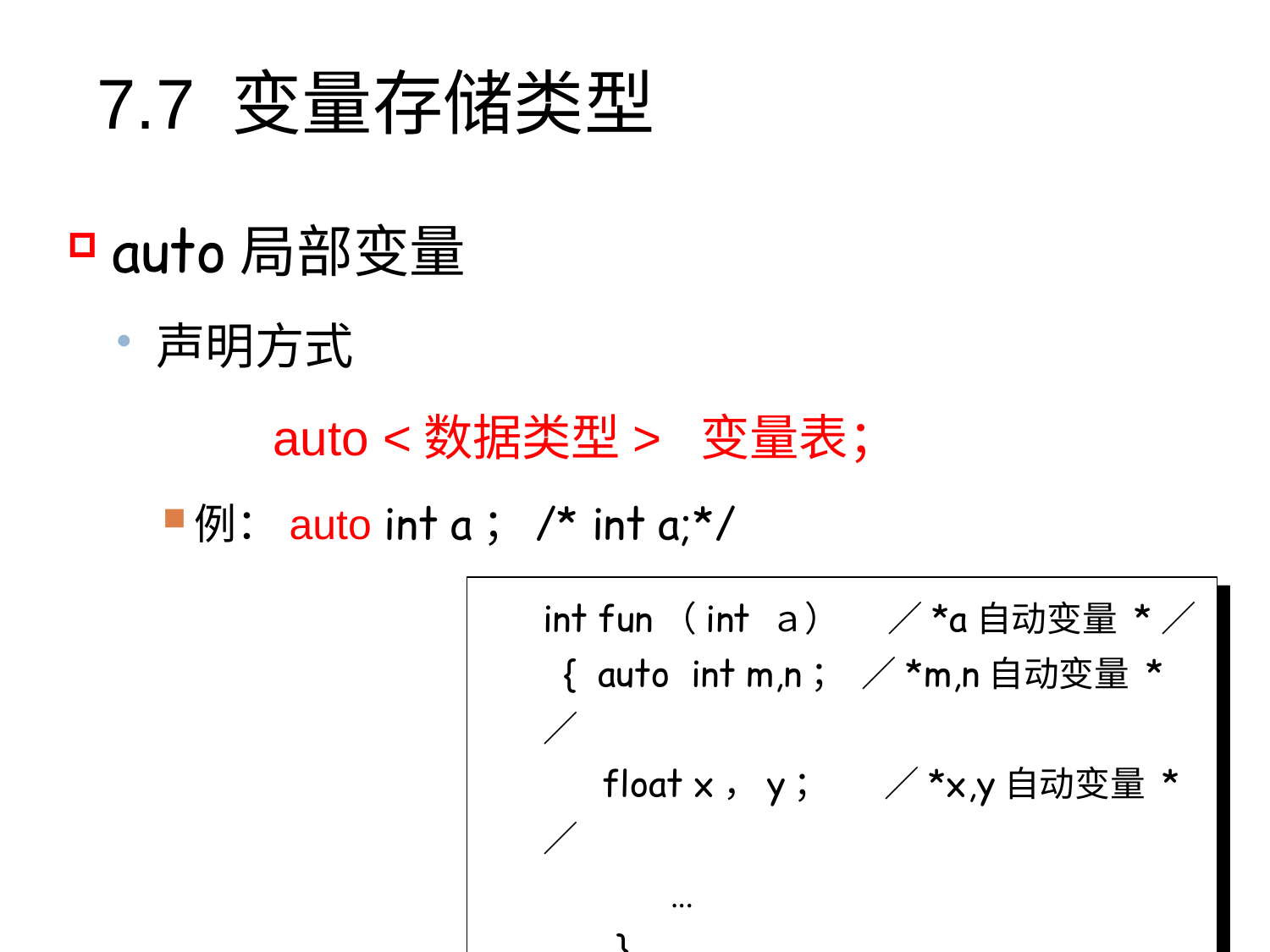

# 7.7 变量存储类型
auto局部变量
声明方式
        auto <数据类型>  变量表；
例：auto int a；/* int a;*/

int fun（int ａ）      ／*a自动变量 *／
  {  auto  int m,n；  ／*m,n自动变量 *／
　  float x，y；       ／*x,y自动变量 *／
	…
       }